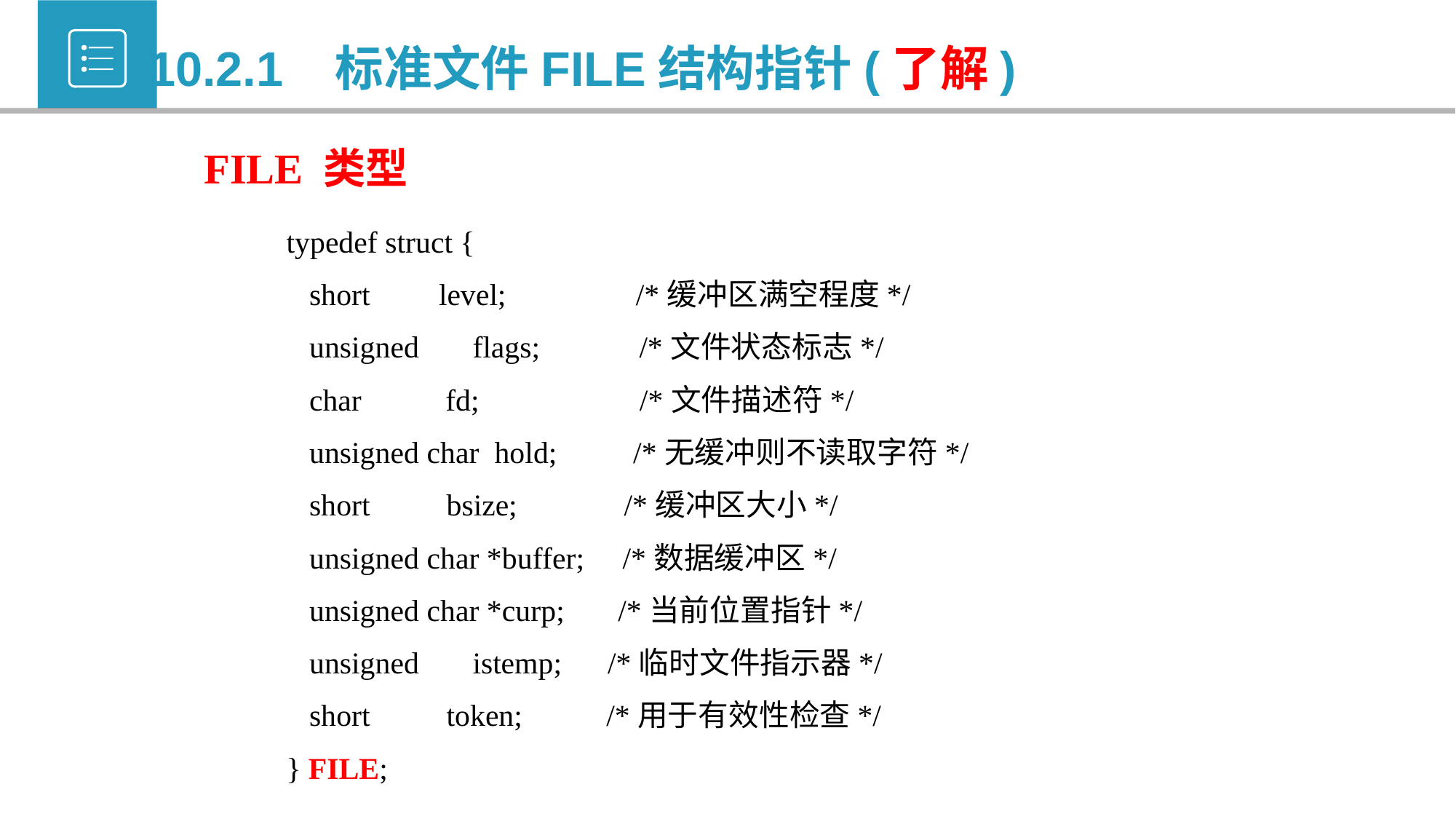

10.2.1   标准文件FILE结构指针(了解)
FILE 类型
typedef struct {
   short         level;                 /*缓冲区满空程度*/
   unsigned       flags;             /*文件状态标志*/
   char           fd;                     /*文件描述符*/
   unsigned char  hold;          /*无缓冲则不读取字符*/
   short          bsize;              /*缓冲区大小*/
   unsigned char *buffer;     /*数据缓冲区*/
   unsigned char *curp;       /*当前位置指针*/
   unsigned       istemp;      /*临时文件指示器*/
   short          token;           /*用于有效性检查*/
} FILE;